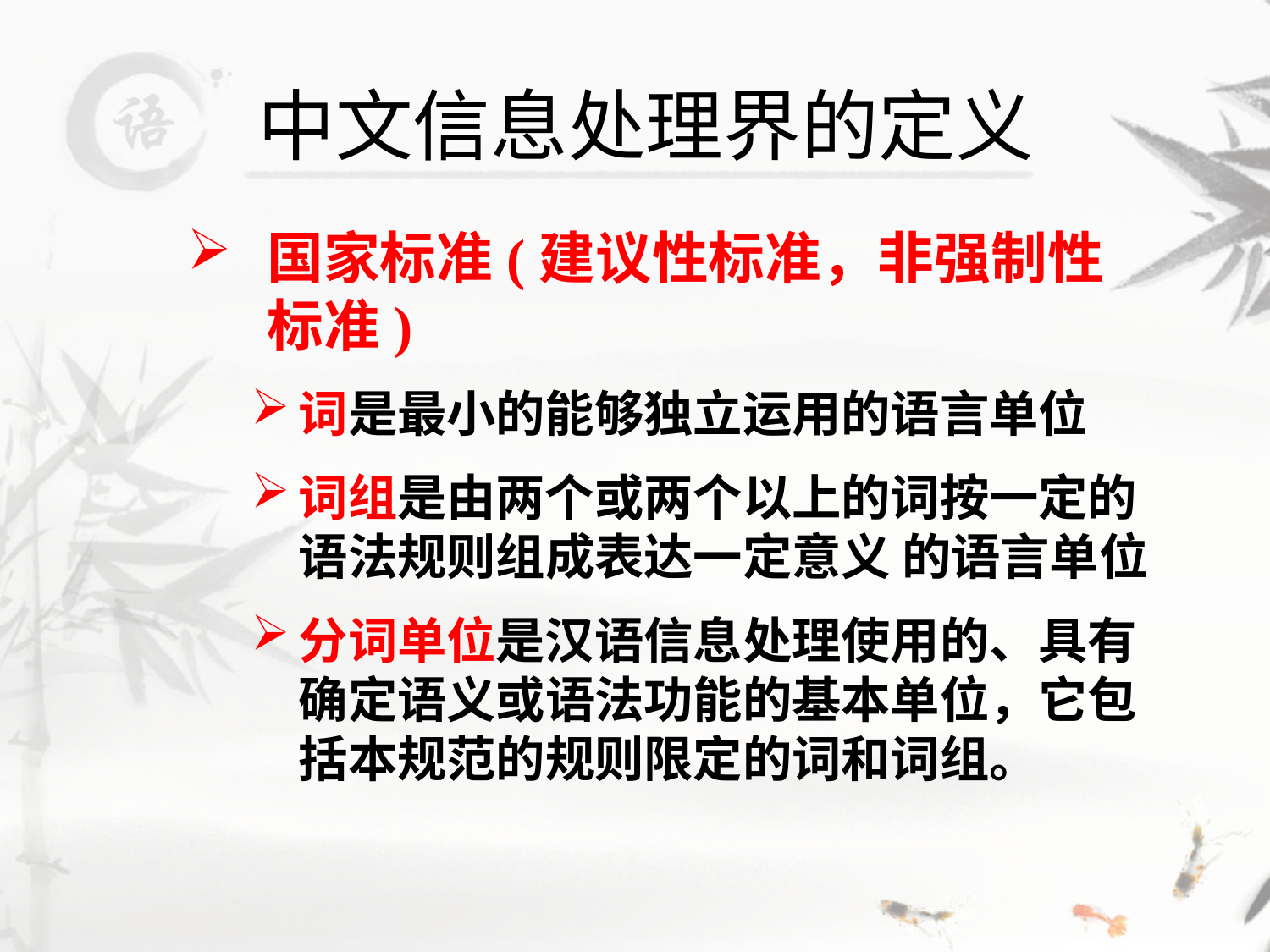

# 中文信息处理界的定义
国家标准(建议性标准，非强制性标准)
词是最小的能够独立运用的语言单位
词组是由两个或两个以上的词按一定的语法规则组成表达一定意义 的语言单位
分词单位是汉语信息处理使用的、具有确定语义或语法功能的基本单位，它包括本规范的规则限定的词和词组。